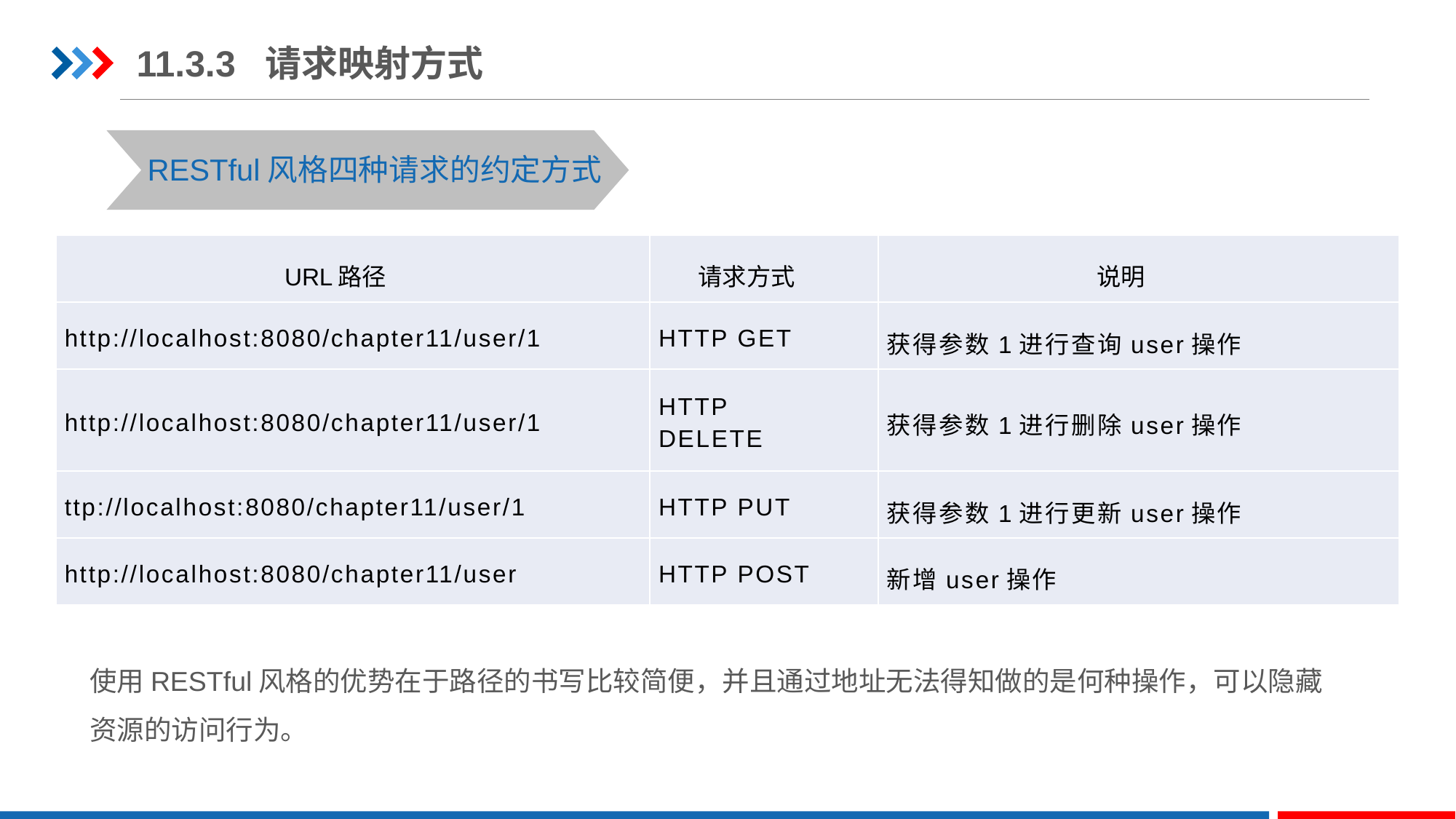

11.3.3  请求映射方式

RESTful风格四种请求的约定方式
| URL路径 | 请求方式 | 说明 |
| --- | --- | --- |
| http://localhost:8080/chapter11/user/1 | HTTP GET | 获得参数1进行查询user操作 |
| http://localhost:8080/chapter11/user/1 | HTTP DELETE | 获得参数1进行删除user操作 |
| ttp://localhost:8080/chapter11/user/1 | HTTP PUT | 获得参数1进行更新user操作 |
| http://localhost:8080/chapter11/user | HTTP POST | 新增user操作 |
使用RESTful风格的优势在于路径的书写比较简便，并且通过地址无法得知做的是何种操作，可以隐藏资源的访问行为。